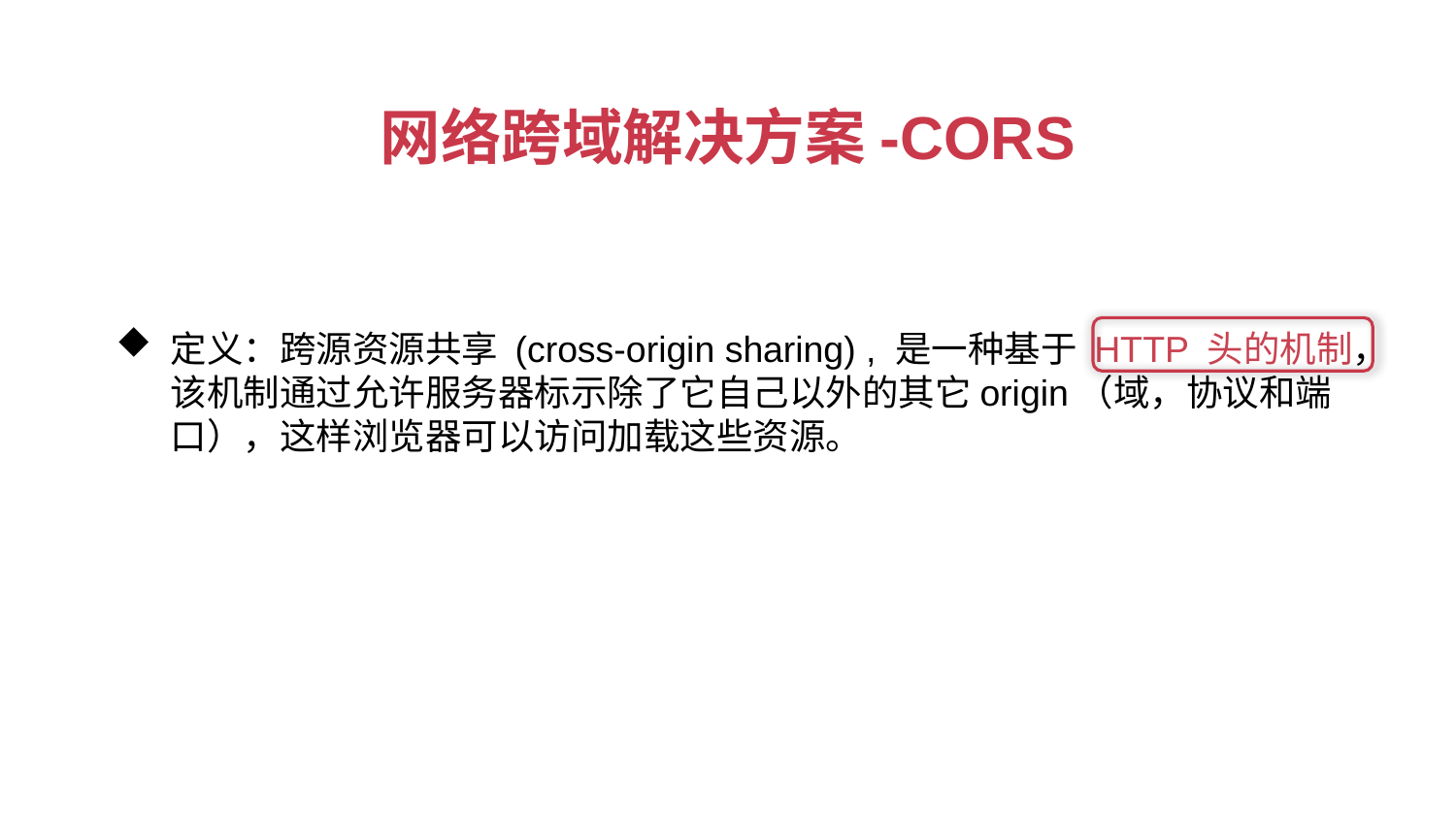

网络跨域解决方案-CORS
定义：跨源资源共享 (cross-origin sharing) , 是一种基于 HTTP 头的机制，该机制通过允许服务器标示除了它自己以外的其它origin（域，协议和端口），这样浏览器可以访问加载这些资源。